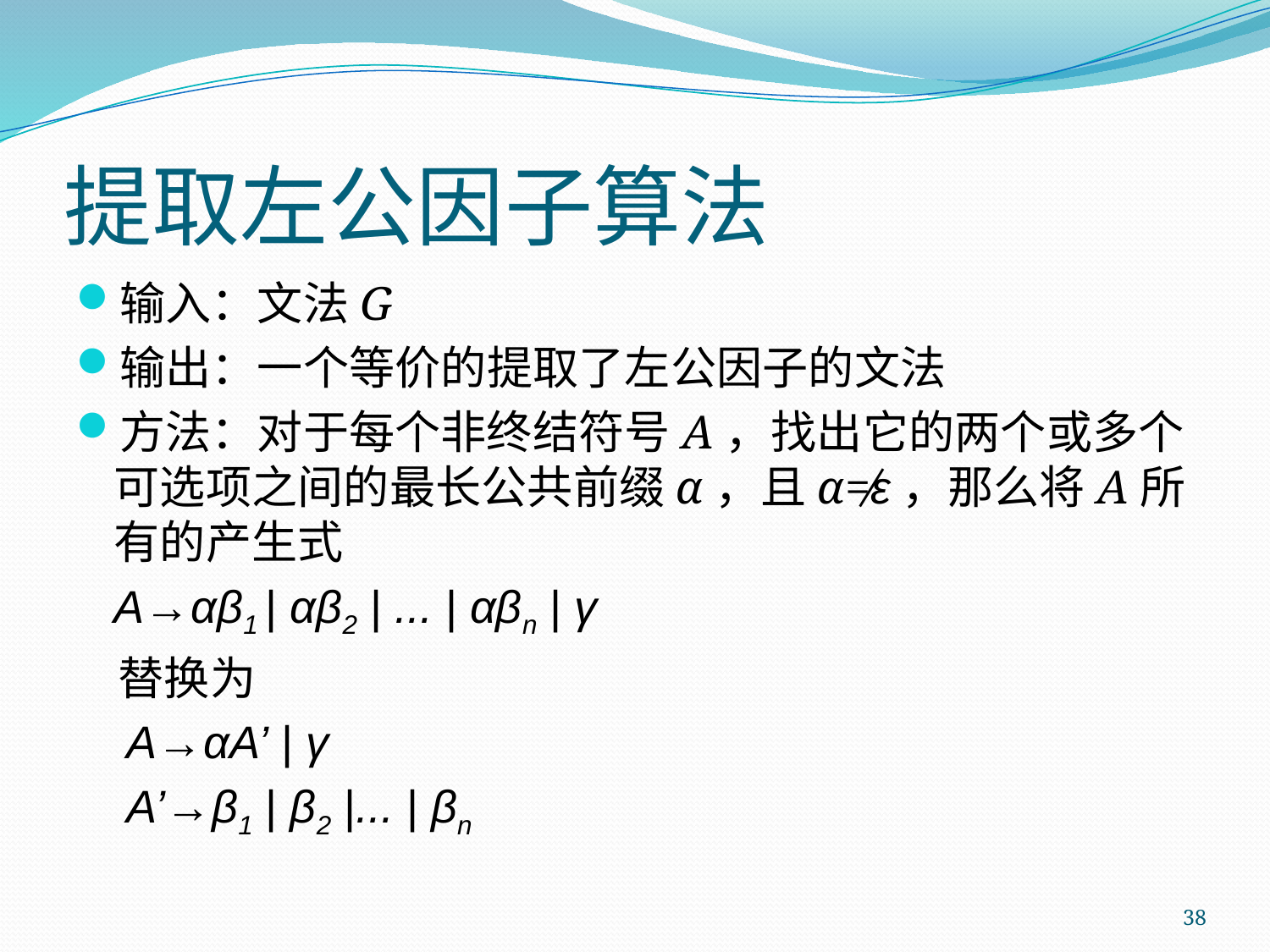

# 提取左公因子算法
输入：文法G
输出：一个等价的提取了左公因子的文法
方法：对于每个非终结符号A，找出它的两个或多个可选项之间的最长公共前缀α，且α≠ε，那么将A所有的产生式
   A→αβ1 | αβ2 | ... | αβn | γ
   替换为
    A→αA’ | γ
    A’→β1 | β2 |... | βn
38